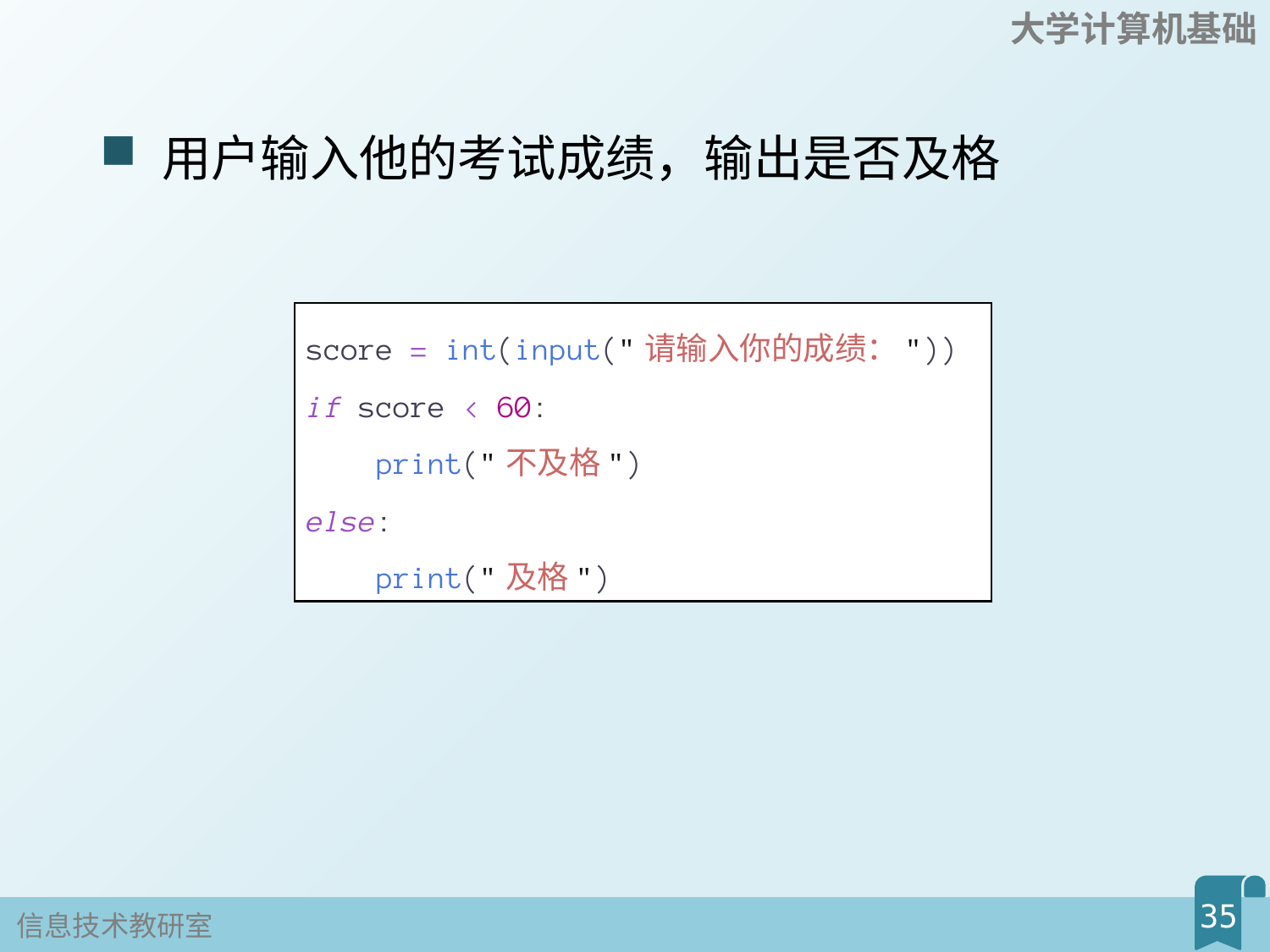

用户输入他的考试成绩，输出是否及格
score = int(input("请输入你的成绩："))
if score < 60:
    print("不及格")
else:
    print("及格")
35